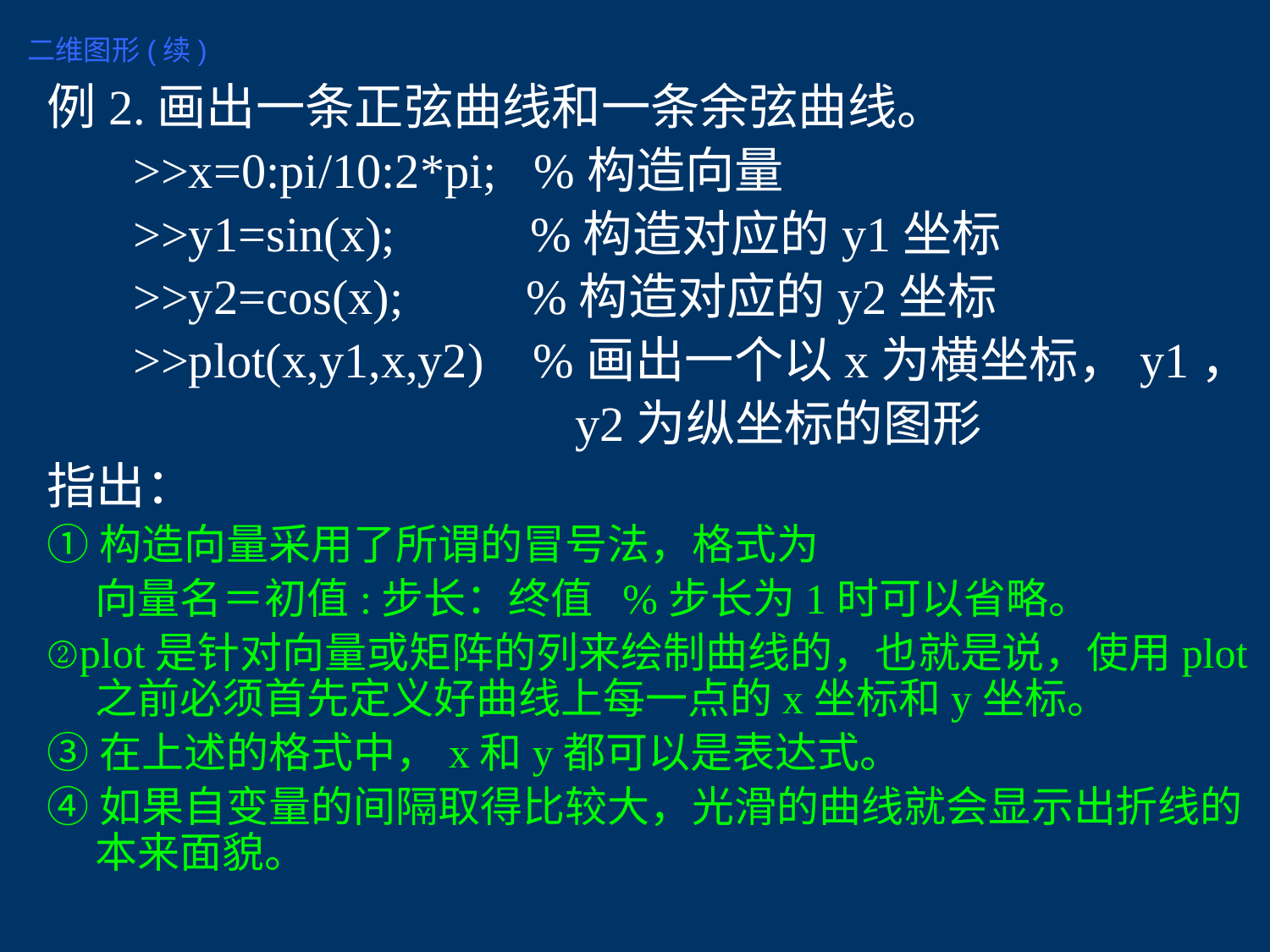

二维图形(续)
例2.画出一条正弦曲线和一条余弦曲线。
       >>x=0:pi/10:2*pi;   %构造向量
       >>y1=sin(x);           %构造对应的y1坐标
       >>y2=cos(x);          %构造对应的y2坐标
       >>plot(x,y1,x,y2)    %画出一个以x为横坐标，y1，
                                           y2为纵坐标的图形
指出：
①构造向量采用了所谓的冒号法，格式为
    向量名＝初值:步长：终值  %步长为1时可以省略。
②plot是针对向量或矩阵的列来绘制曲线的，也就是说，使用plot之前必须首先定义好曲线上每一点的x坐标和y坐标。
③在上述的格式中，x和y都可以是表达式。
④如果自变量的间隔取得比较大，光滑的曲线就会显示出折线的本来面貌。